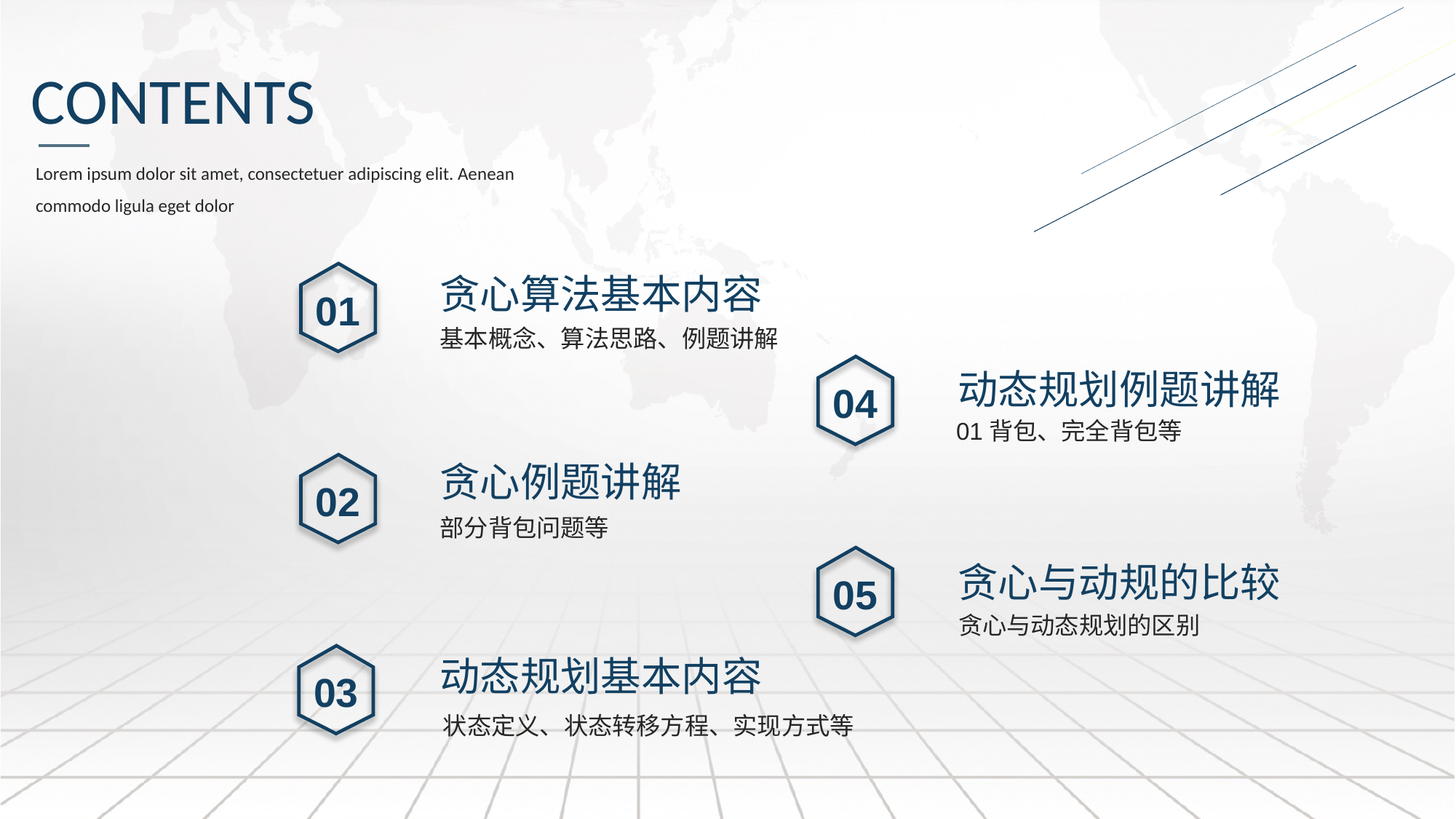

CONTENTS
Lorem ipsum dolor sit amet, consectetuer adipiscing elit. Aenean commodo ligula eget dolor

01
贪心算法基本内容
基本概念、算法思路、例题讲解

04
动态规划例题讲解
01背包、完全背包等
贪心例题讲解
部分背包问题等

02

05
贪心与动规的比较
贪心与动态规划的区别

03
动态规划基本内容

状态定义、状态转移方程、实现方式等